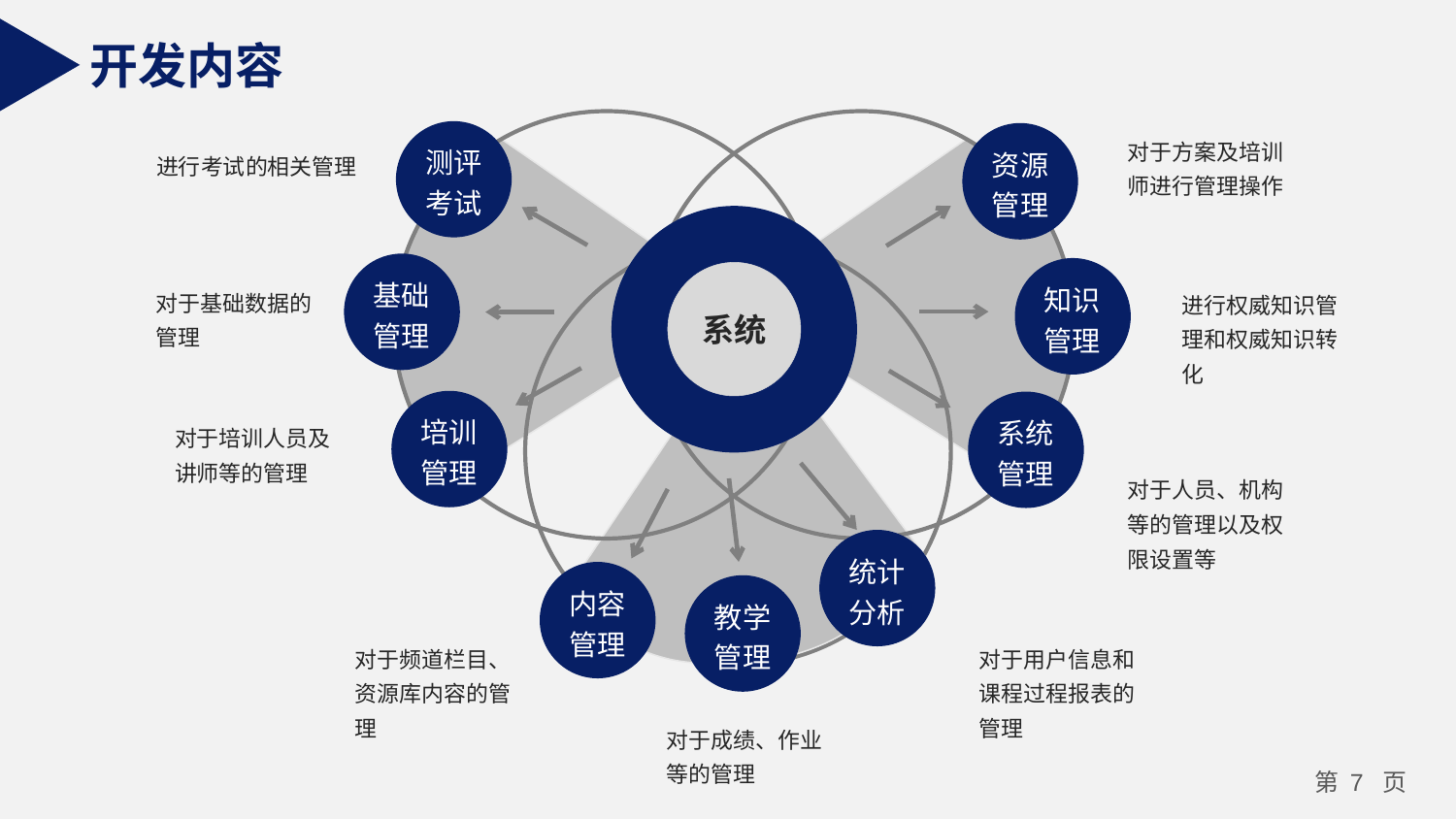

开发内容

测评考试
资源管理
对于方案及培训师进行管理操作

进行考试的相关管理

系统

基础管理
知识管理
对于基础数据的管理
进行权威知识管理和权威知识转化

培训管理
系统管理
对于培训人员及讲师等的管理
对于人员、机构等的管理以及权限设置等
统计分析
内容管理
教学管理
对于频道栏目、资源库内容的管理
对于用户信息和课程过程报表的管理
对于成绩、作业等的管理